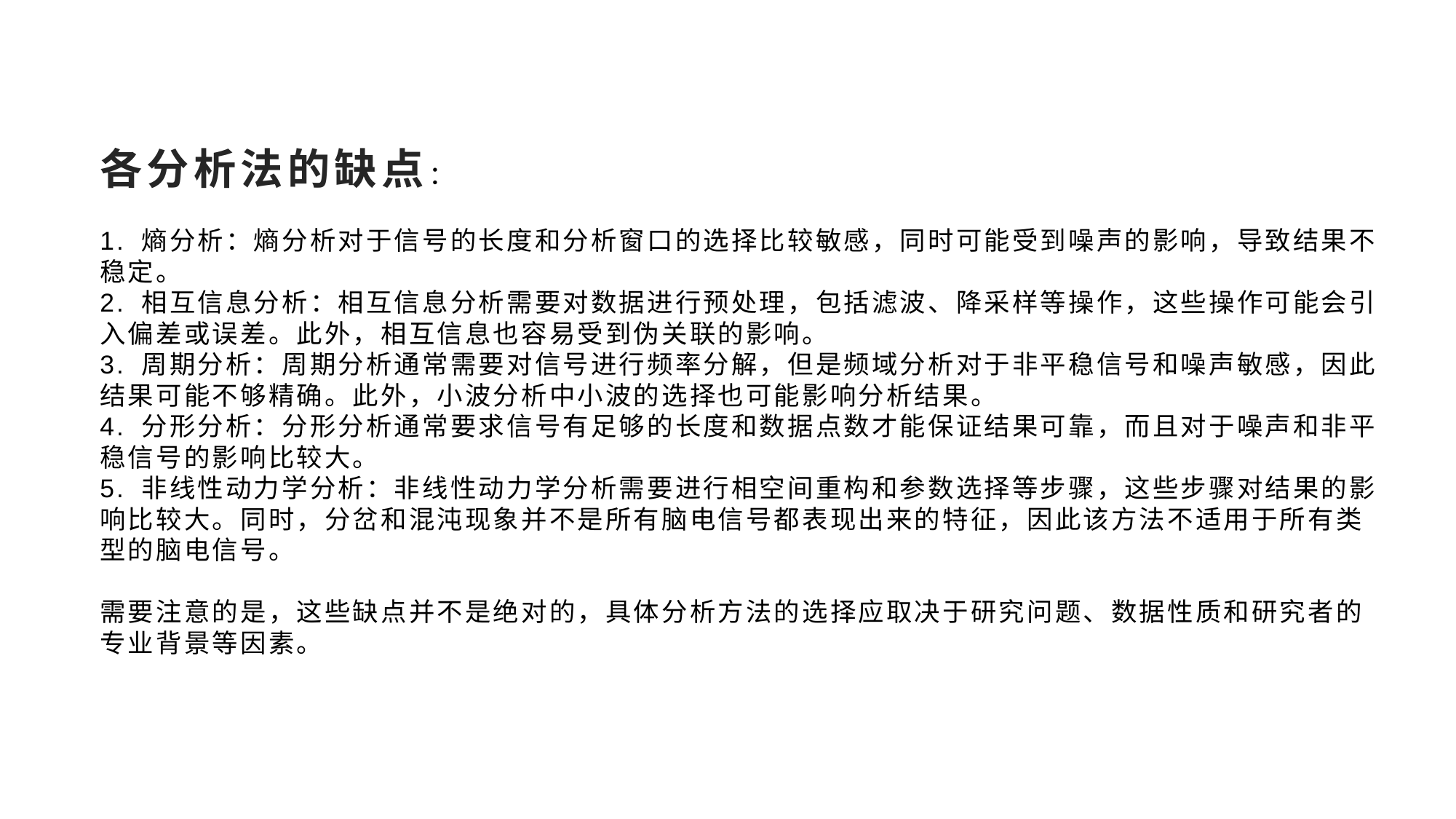

各分析法的缺点：

1. 熵分析：熵分析对于信号的长度和分析窗口的选择比较敏感，同时可能受到噪声的影响，导致结果不稳定。
2. 相互信息分析：相互信息分析需要对数据进行预处理，包括滤波、降采样等操作，这些操作可能会引入偏差或误差。此外，相互信息也容易受到伪关联的影响。
3. 周期分析：周期分析通常需要对信号进行频率分解，但是频域分析对于非平稳信号和噪声敏感，因此结果可能不够精确。此外，小波分析中小波的选择也可能影响分析结果。
4. 分形分析：分形分析通常要求信号有足够的长度和数据点数才能保证结果可靠，而且对于噪声和非平稳信号的影响比较大。
5. 非线性动力学分析：非线性动力学分析需要进行相空间重构和参数选择等步骤，这些步骤对结果的影响比较大。同时，分岔和混沌现象并不是所有脑电信号都表现出来的特征，因此该方法不适用于所有类型的脑电信号。

需要注意的是，这些缺点并不是绝对的，具体分析方法的选择应取决于研究问题、数据性质和研究者的专业背景等因素。